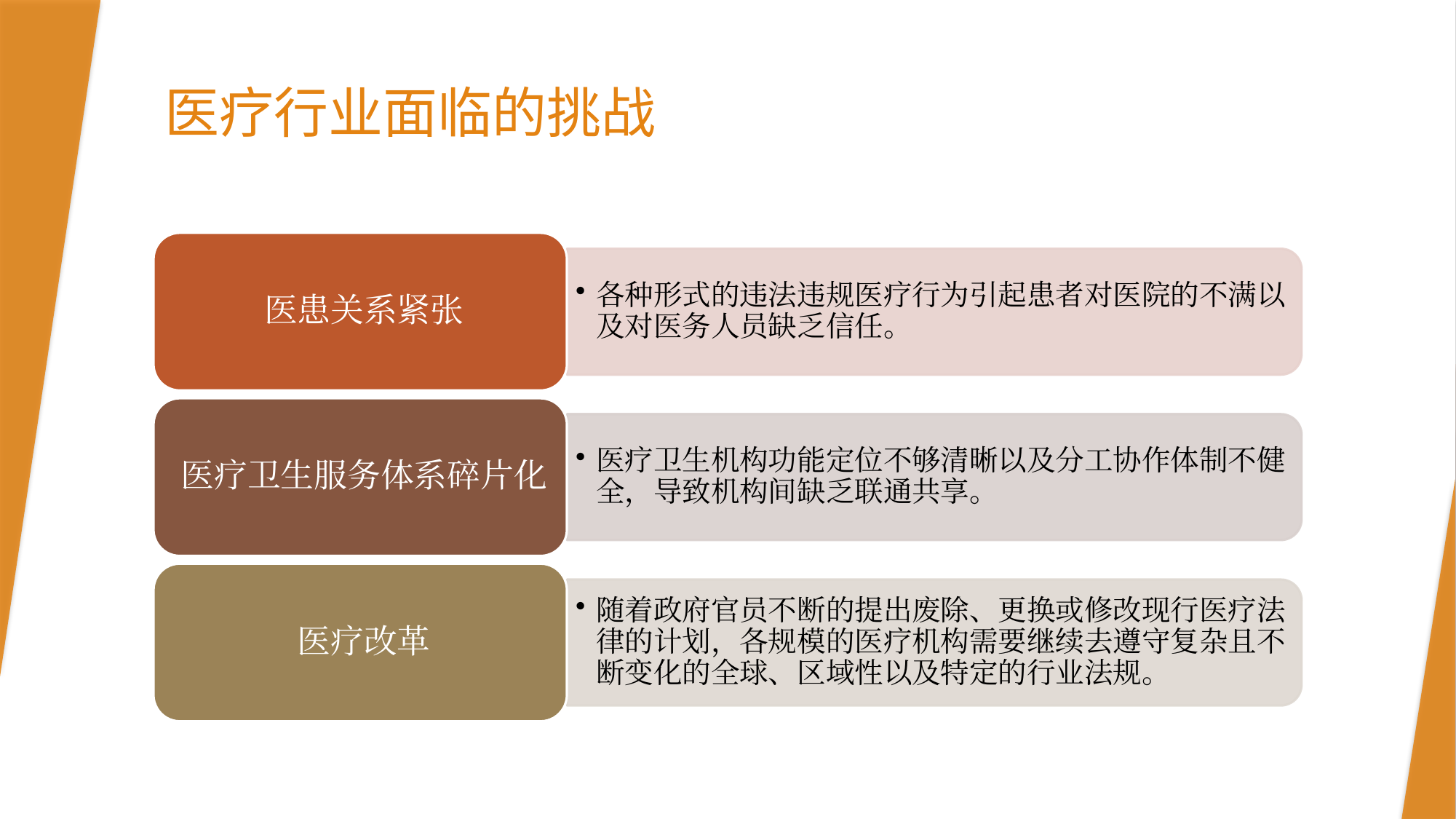

# 医疗行业面临的挑战
各种形式的违法违规医疗行为引起患者对医院的不满以及对医务人员缺乏信任。
医患关系紧张
医疗卫生机构功能定位不够清晰以及分工协作体制不健全，导致机构间缺乏联通共享。
医疗卫生服务体系碎片化
随着政府官员不断的提出废除、更换或修改现行医疗法律的计划，各规模的医疗机构需要继续去遵守复杂且不断变化的全球、区域性以及特定的行业法规。
医疗改革